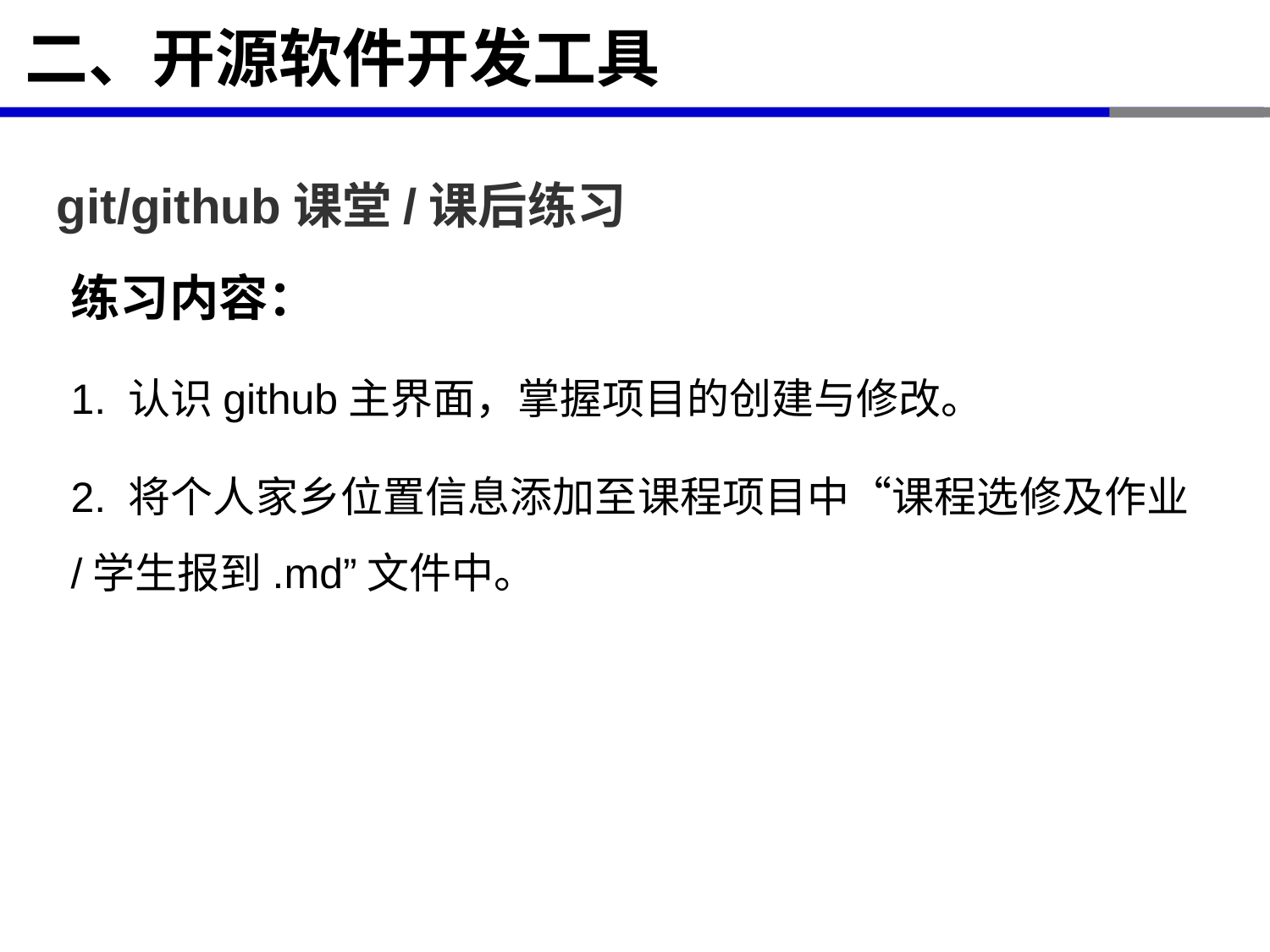

# 二、开源软件开发工具
git/github课堂/课后练习
练习内容：
1. 认识github主界面，掌握项目的创建与修改。
2. 将个人家乡位置信息添加至课程项目中“课程选修及作业/学生报到.md”文件中。